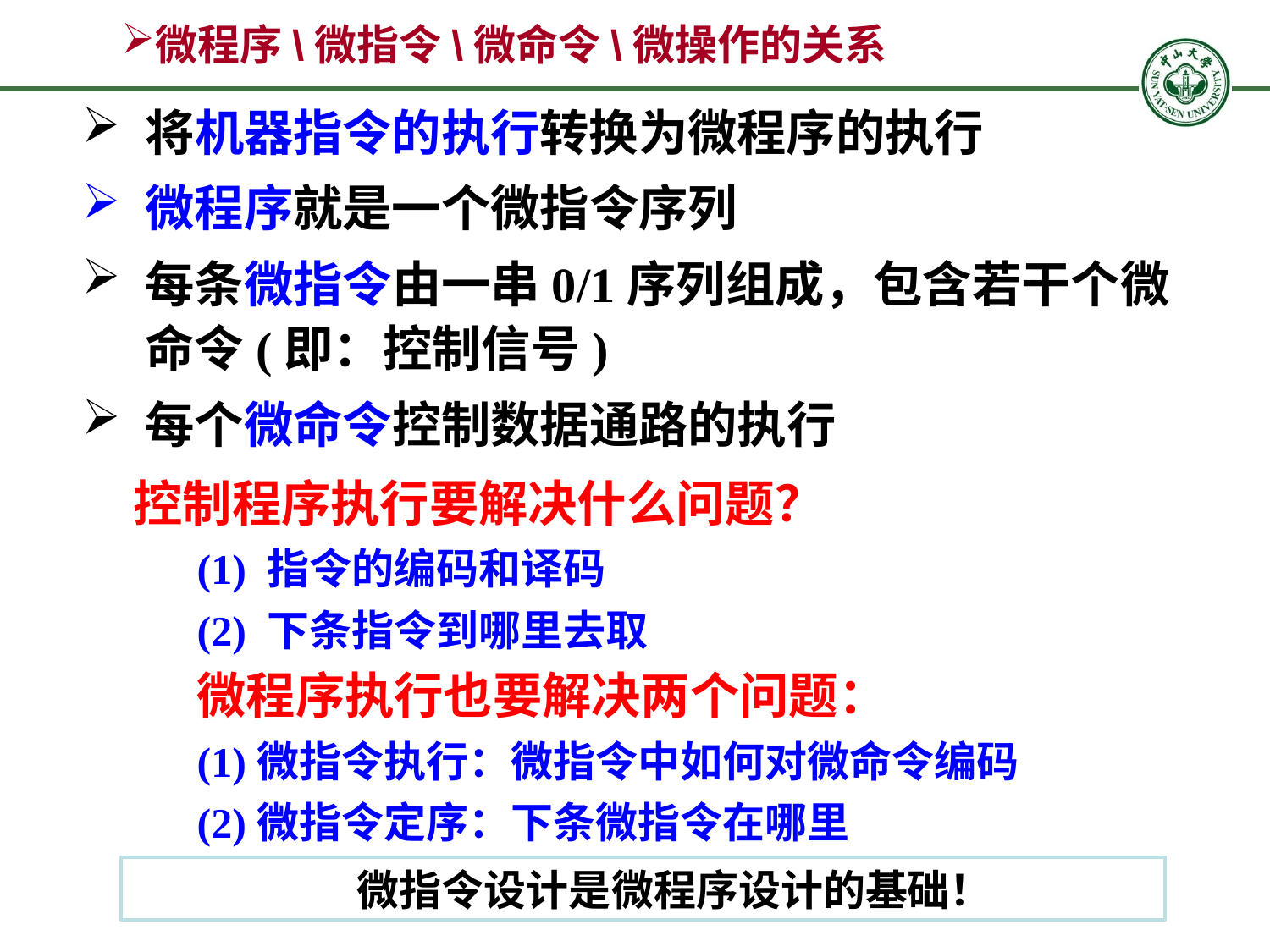

微程序\微指令\微命令\微操作的关系
将机器指令的执行转换为微程序的执行
微程序就是一个微指令序列
每条微指令由一串0/1序列组成，包含若干个微命令(即：控制信号)
每个微命令控制数据通路的执行
控制程序执行要解决什么问题？
(1) 指令的编码和译码
(2) 下条指令到哪里去取
微程序执行也要解决两个问题：
(1)微指令执行：微指令中如何对微命令编码
(2)微指令定序：下条微指令在哪里
微指令设计是微程序设计的基础！